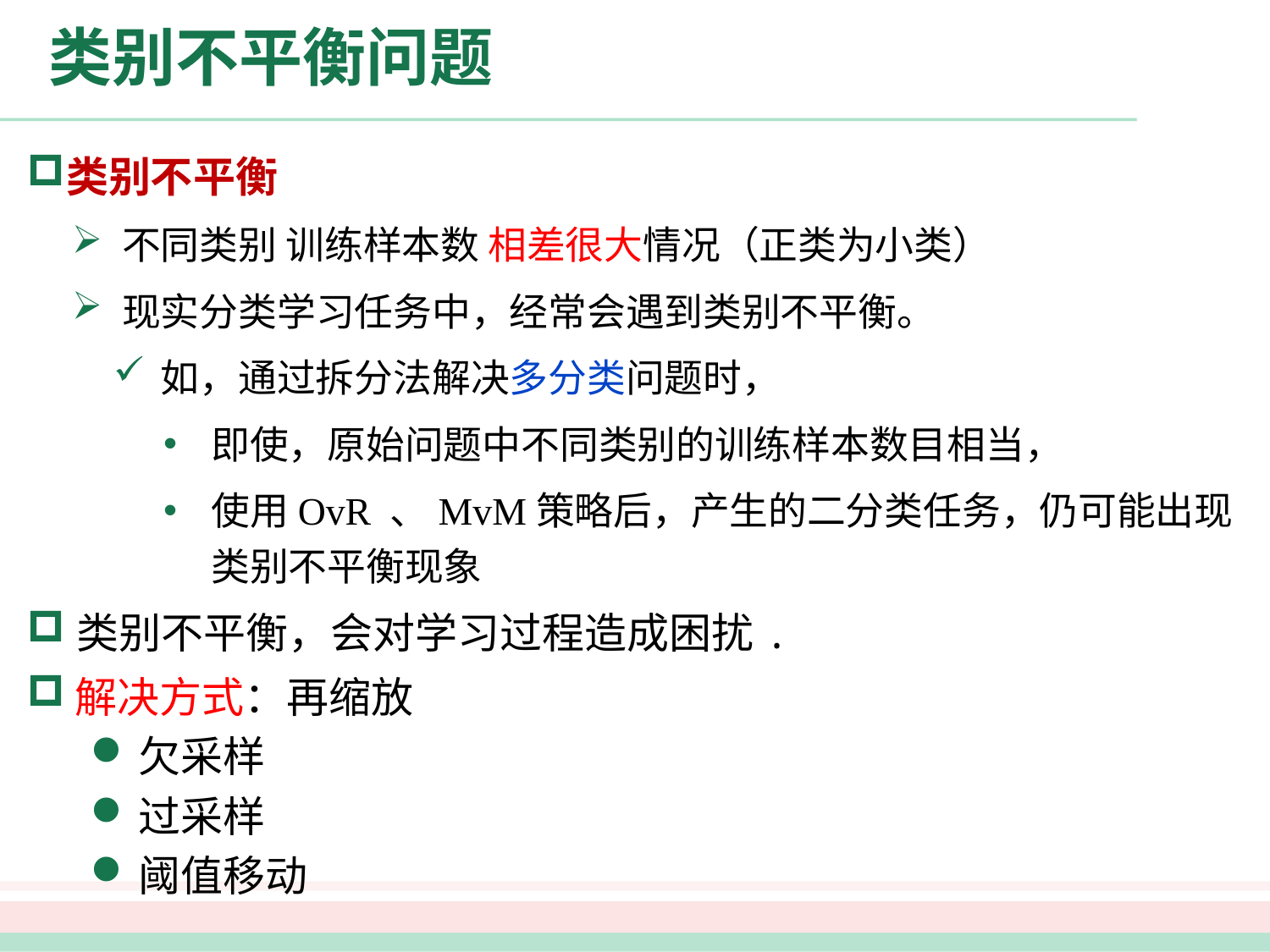

# 类别不平衡问题
类别不平衡
不同类别 训练样本数 相差很大情况（正类为小类）
现实分类学习任务中，经常会遇到类别不平衡。
如，通过拆分法解决多分类问题时，
即使，原始问题中不同类别的训练样本数目相当，
使用OvR 、MvM策略后，产生的二分类任务，仍可能出现类别不平衡现象
类别不平衡，会对学习过程造成困扰.
解决方式：再缩放
欠采样
过采样
阈值移动